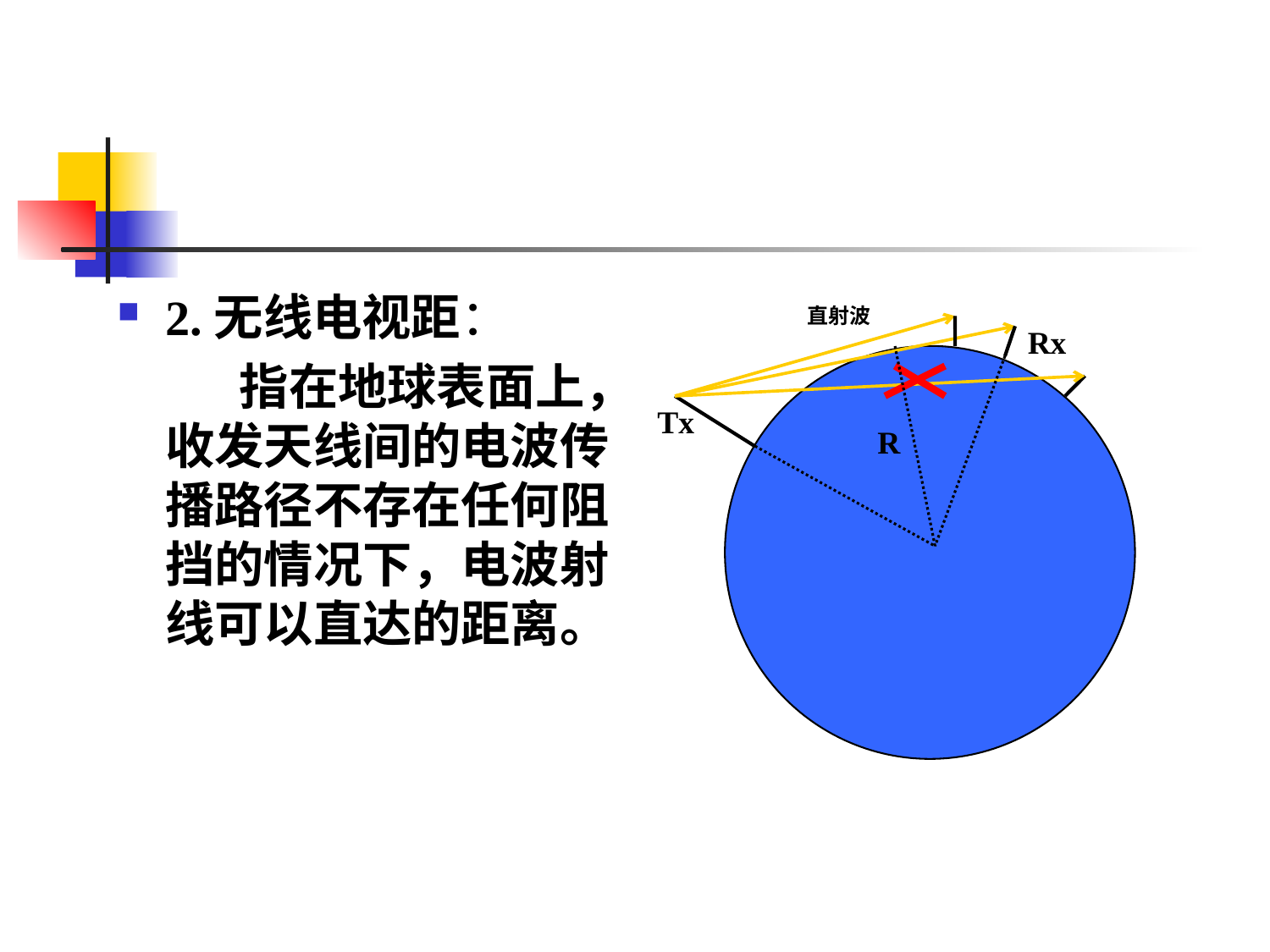

#

2.无线电视距：
          指在地球表面上，收发天线间的电波传播路径不存在任何阻挡的情况下，电波射线可以直达的距离。
直射波

Rx

Tx

R